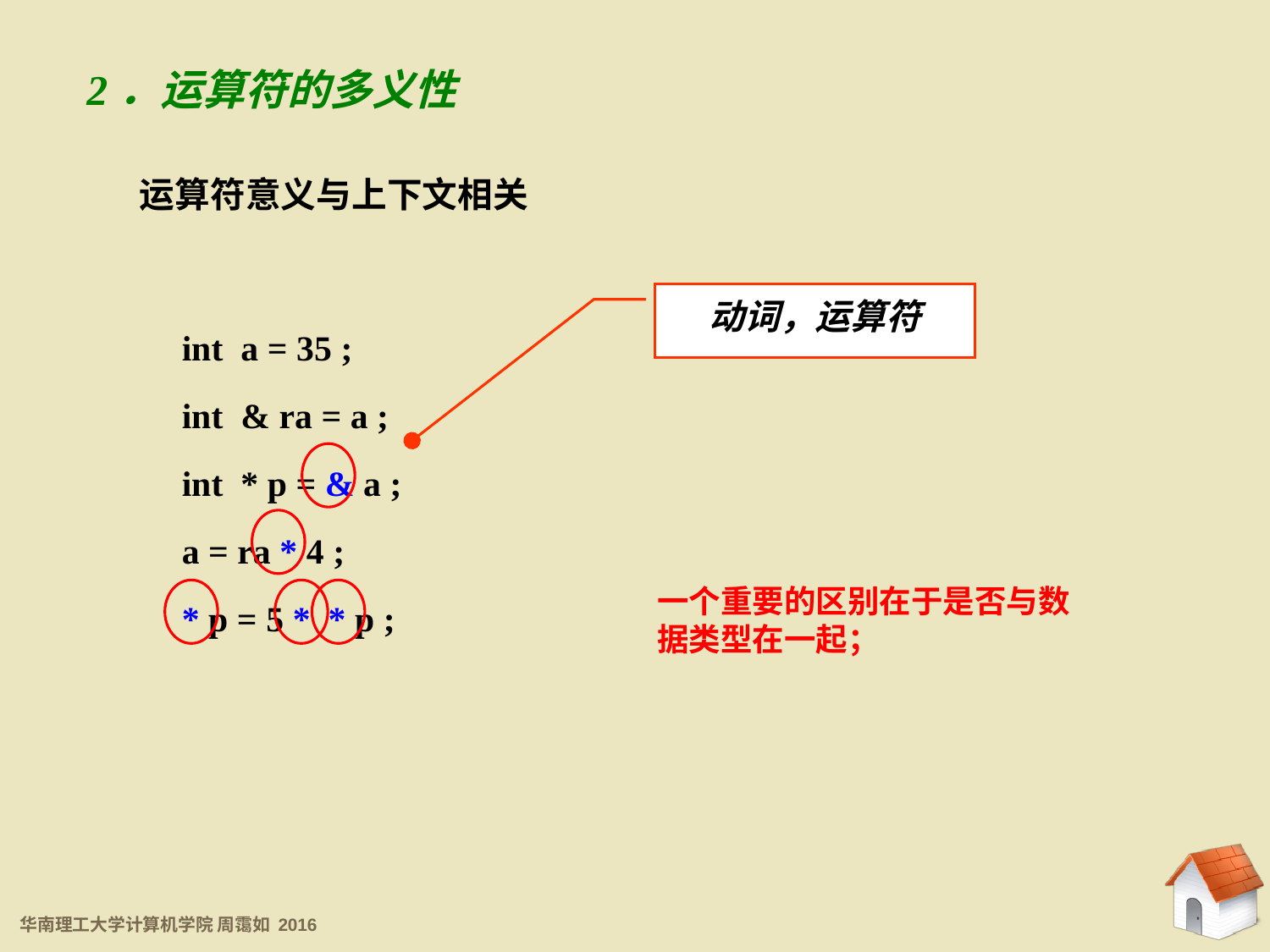

2．运算符的多义性
运算符意义与上下文相关
动词，运算符
int  a = 35 ;
int  & ra = a ;
int  * p = & a ;
a = ra * 4 ;
* p = 5 *  * p ;

一个重要的区别在于是否与数据类型在一起；